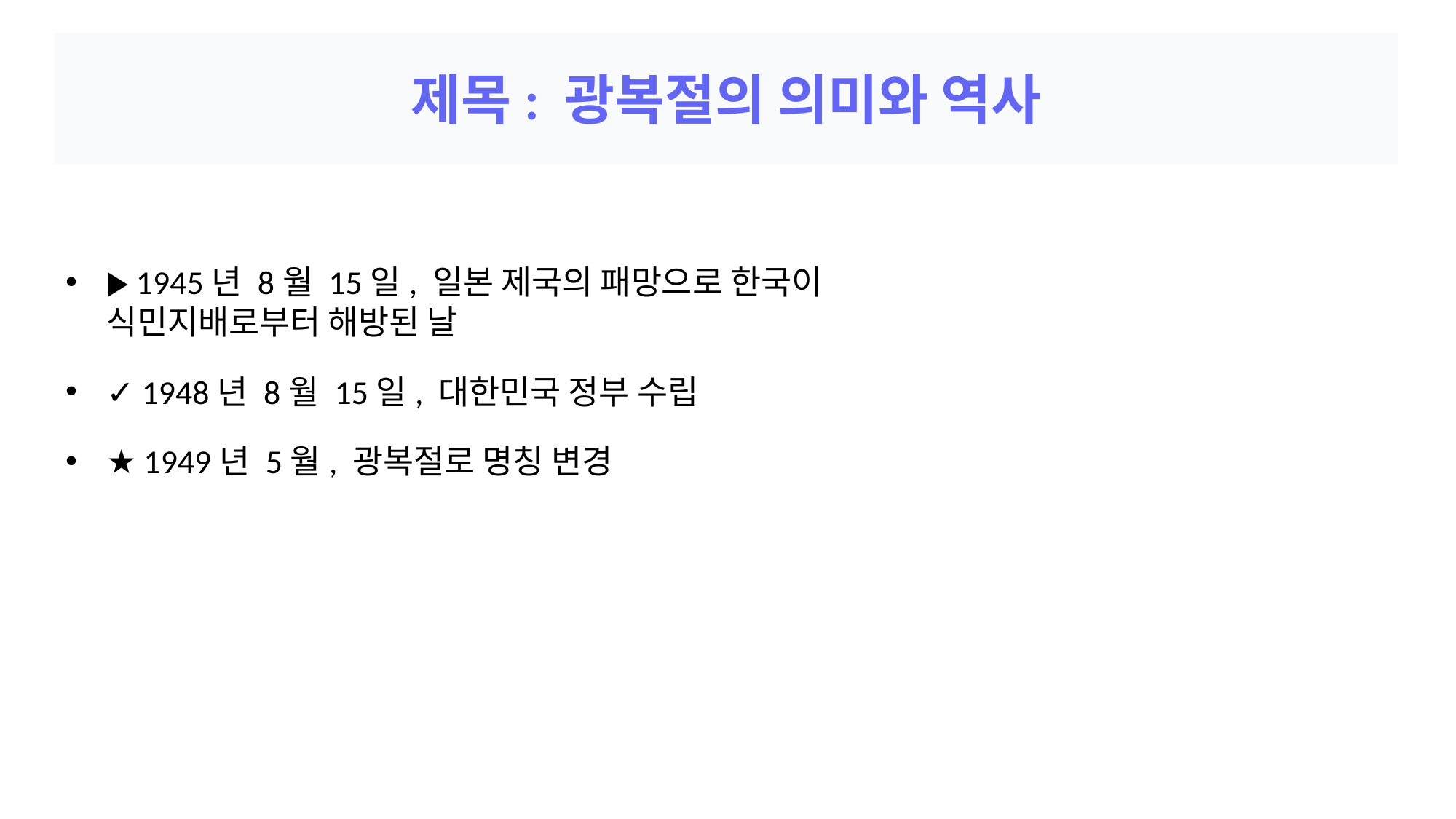

# 제목: 광복절의 의미와 역사

▶ 1945년 8월 15일, 일본 제국의 패망으로 한국이 식민지배로부터 해방된 날
✓ 1948년 8월 15일, 대한민국 정부 수립
★ 1949년 5월, 광복절로 명칭 변경